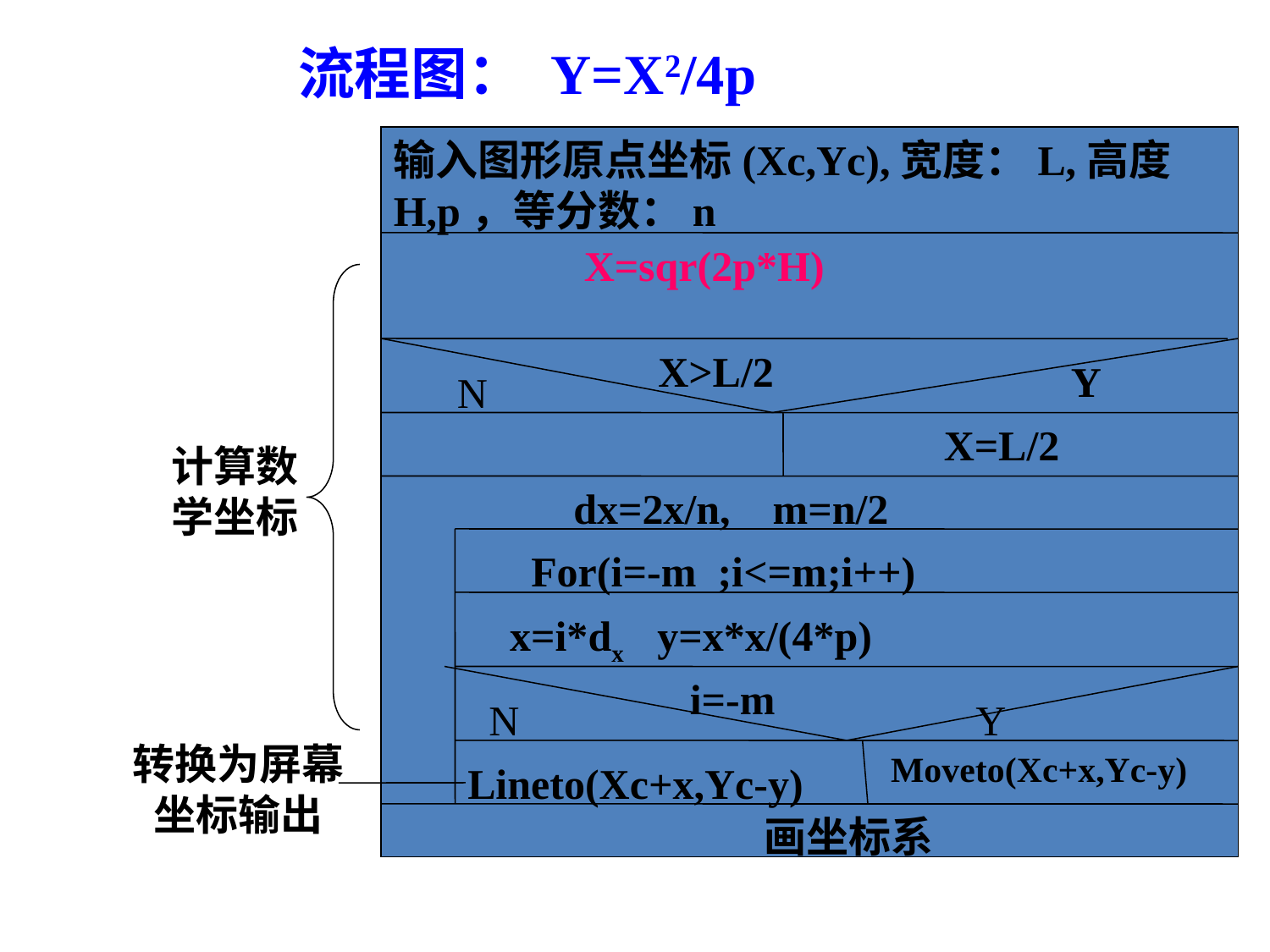

流程图： Y=X2/4p

输入图形原点坐标(Xc,Yc),宽度：L,高度H,p，等分数：n
                X=sqr(2p*H)
       X>L/2
Y
N
X=L/2
             dx=2x/n,    m=n/2
For(i=-m  ;i<=m;i++)
x=i*dx    y=x*x/(4*p)
i=-m
N
Y
Moveto(Xc+x,Yc-y)
Lineto(Xc+x,Yc-y)
画坐标系

计算数学坐标
转换为屏幕
坐标输出